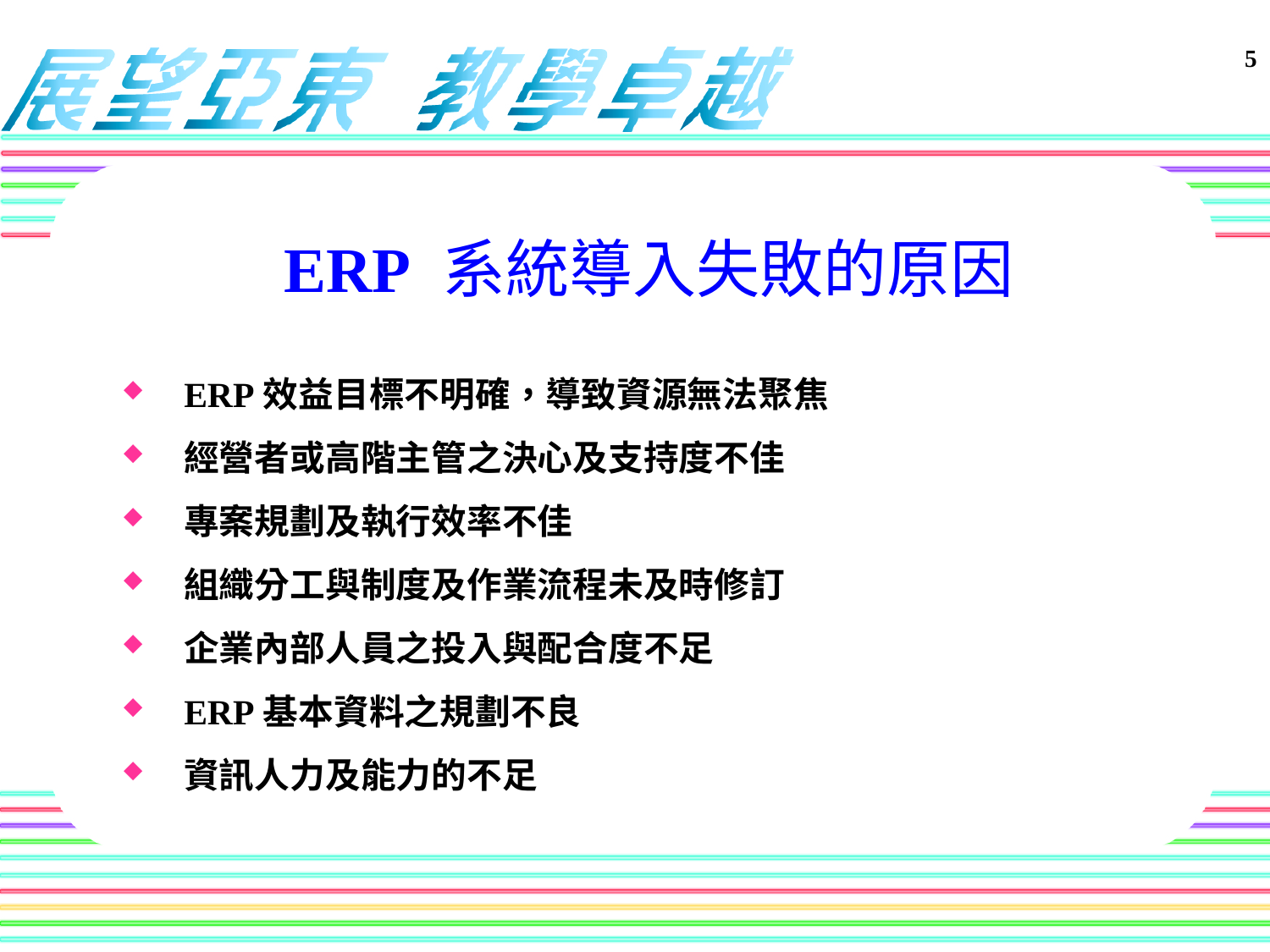

5
# ERP 系統導入失敗的原因
ERP效益目標不明確，導致資源無法聚焦
經營者或高階主管之決心及支持度不佳
專案規劃及執行效率不佳
組織分工與制度及作業流程未及時修訂
企業內部人員之投入與配合度不足
ERP基本資料之規劃不良
資訊人力及能力的不足